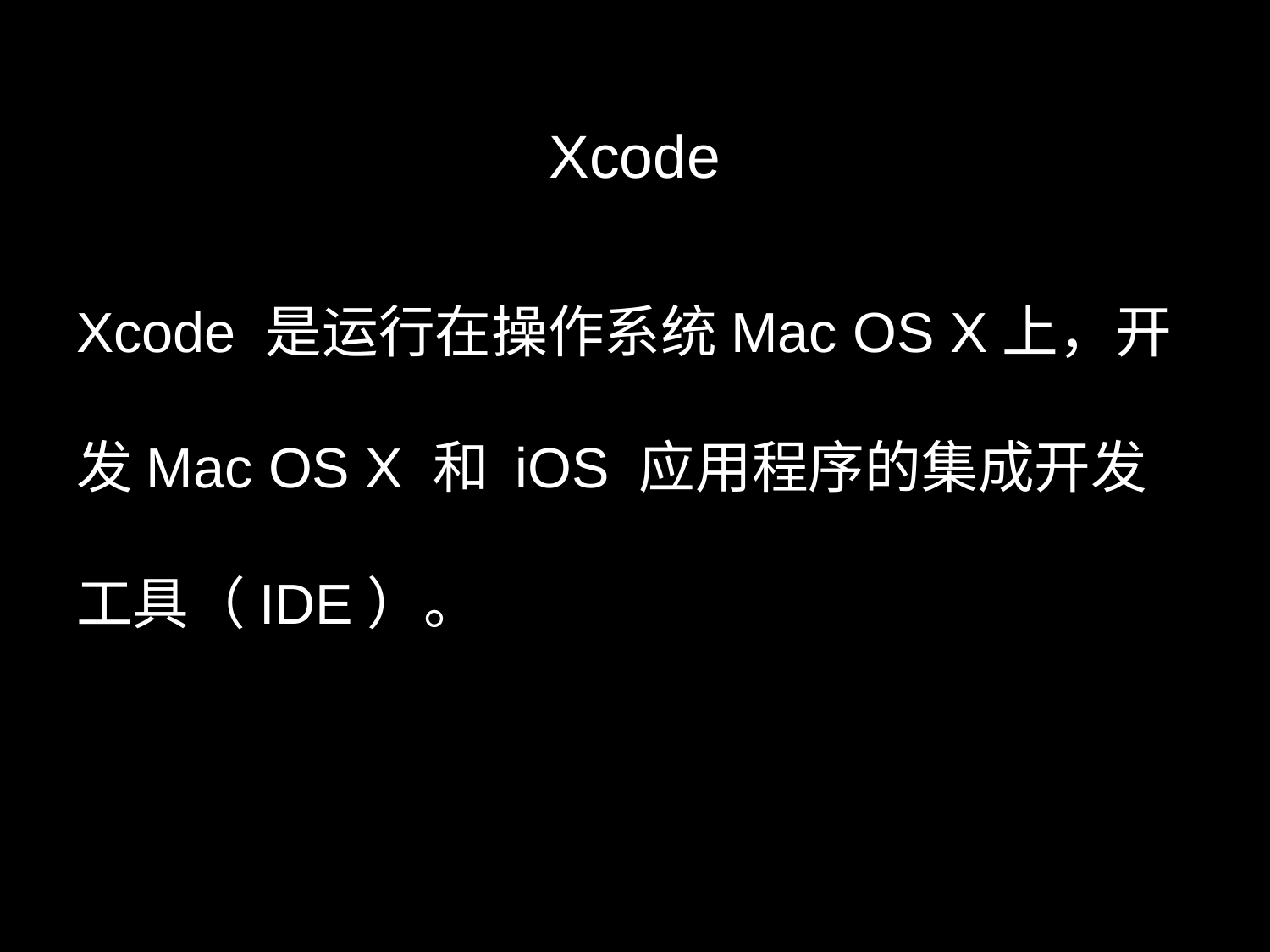

# Xcode
Xcode 是运行在操作系统Mac OS X上，开发Mac OS X 和 iOS 应用程序的集成开发工具（IDE）。